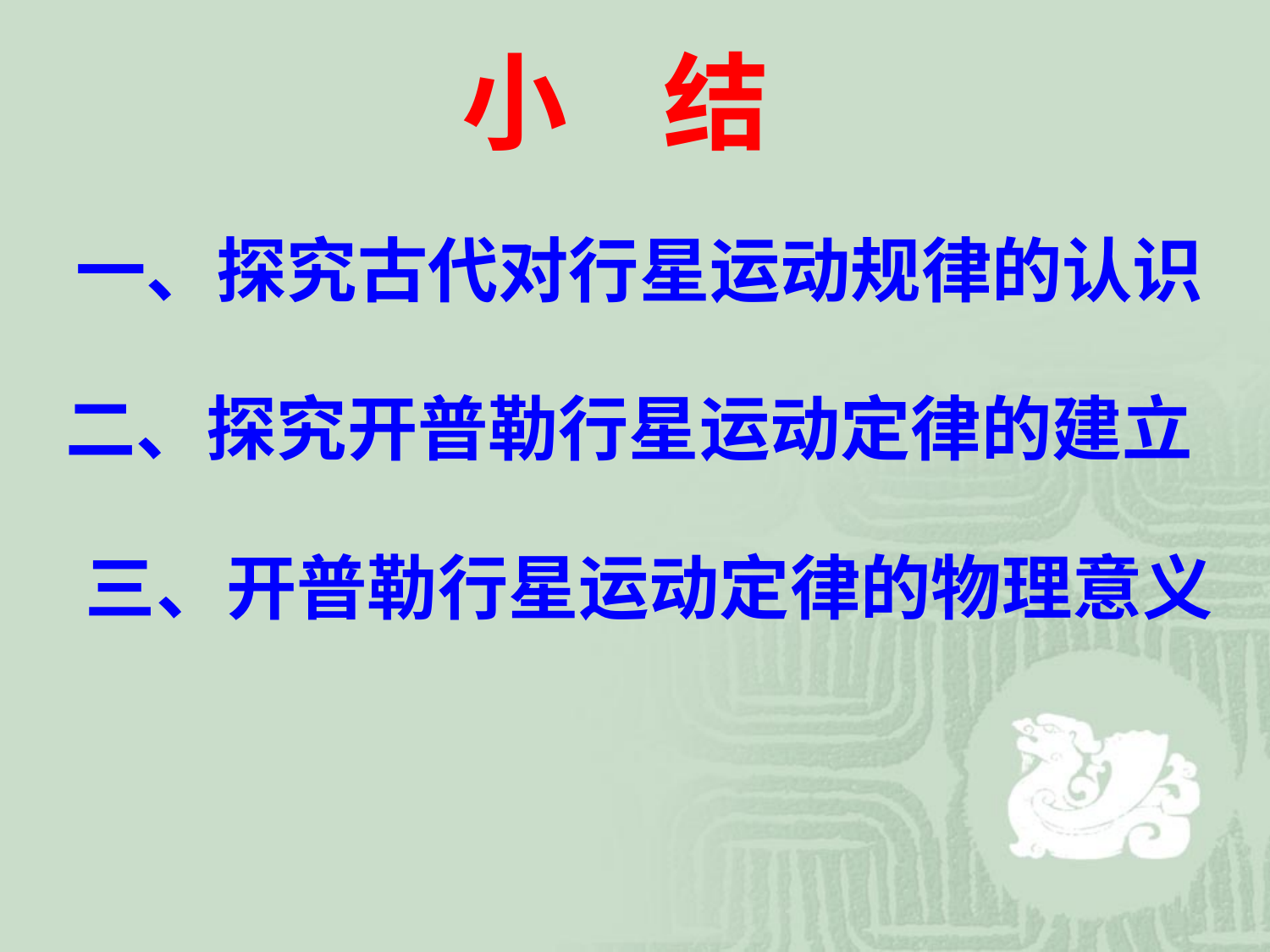

小    结
一、探究古代对行星运动规律的认识
二、探究开普勒行星运动定律的建立
三、开普勒行星运动定律的物理意义